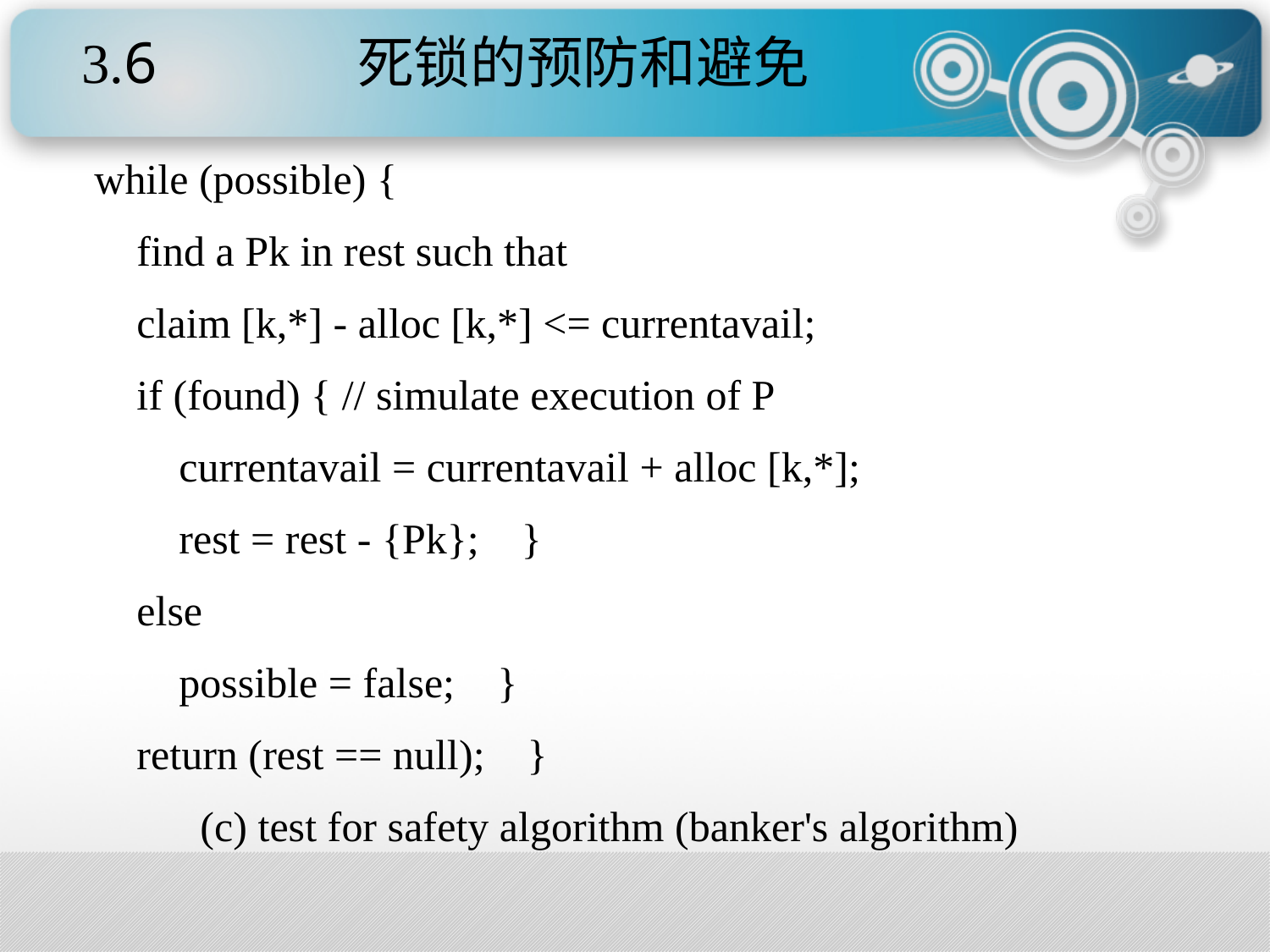

3.6	    死锁的预防和避免
while (possible) {
    find a Pk in rest such that
    claim [k,*] - alloc [k,*] <= currentavail;
    if (found) { // simulate execution of P
        currentavail = currentavail + alloc [k,*];
        rest = rest - {Pk};    }
    else
        possible = false;    }
    return (rest == null);    }
(c) test for safety algorithm (banker's algorithm)